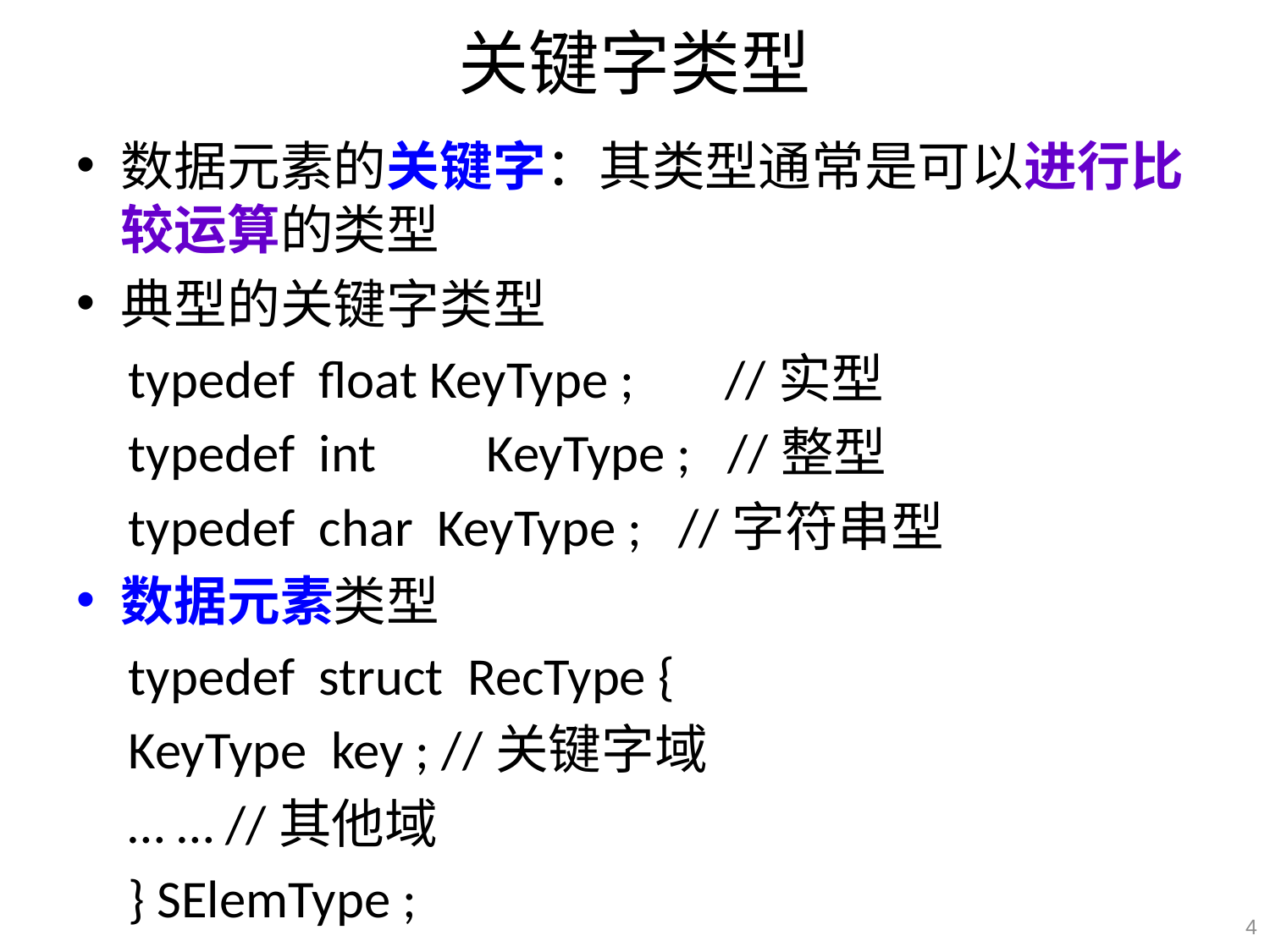

# 关键字类型
数据元素的关键字：其类型通常是可以进行比较运算的类型
典型的关键字类型
typedef  float KeyType ;   	//实型
typedef  int   	KeyType ;   //整型
typedef  char  KeyType ;   //字符串型
数据元素类型
typedef  struct  RecType {
KeyType  key ; //关键字域
… … //其他域
} SElemType ;

4